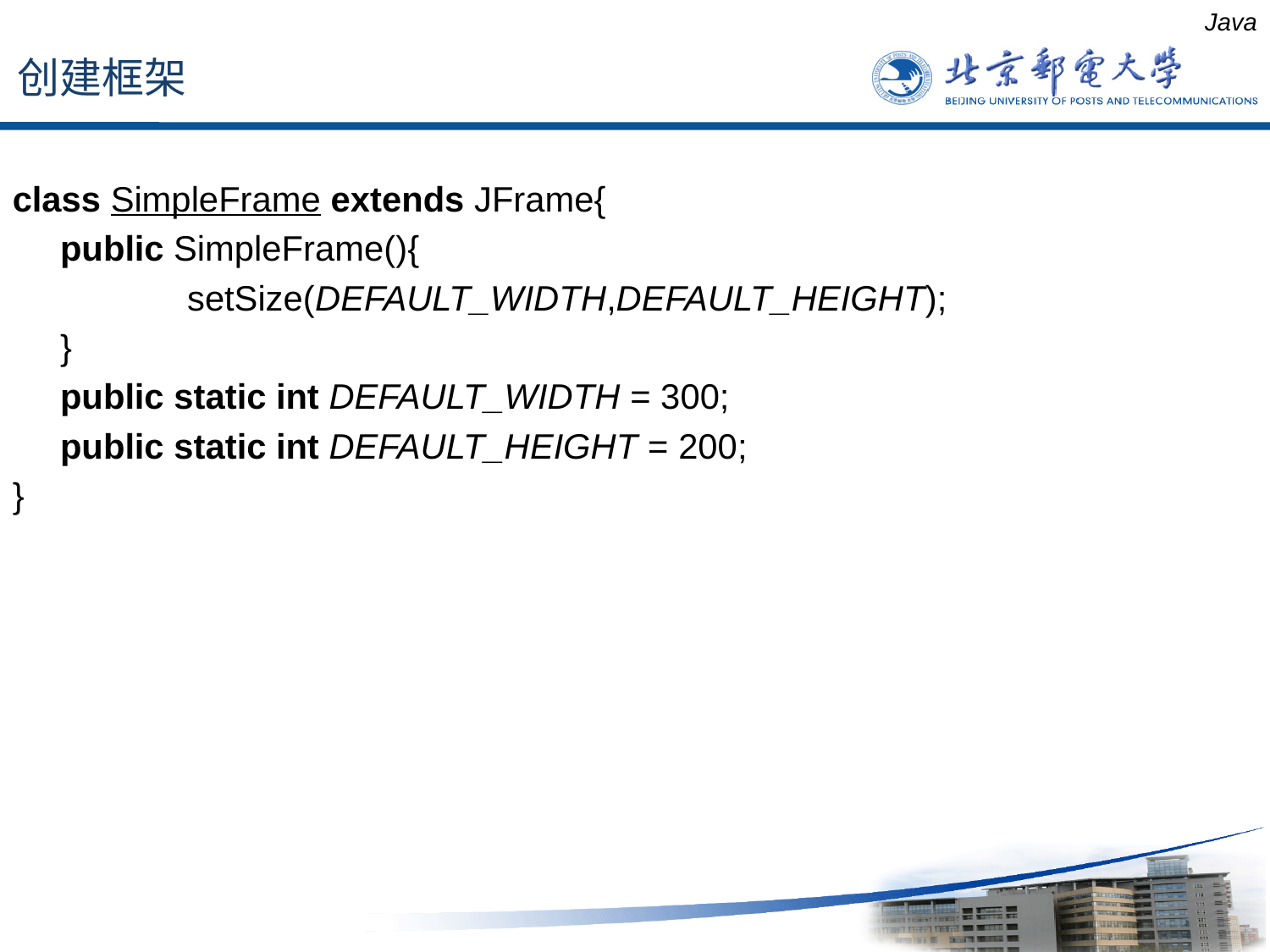

创建框架
Java
class SimpleFrame extends JFrame{
   	public SimpleFrame(){
		setSize(DEFAULT_WIDTH,DEFAULT_HEIGHT);
	}
	public static int DEFAULT_WIDTH = 300;
	public static int DEFAULT_HEIGHT = 200;
}